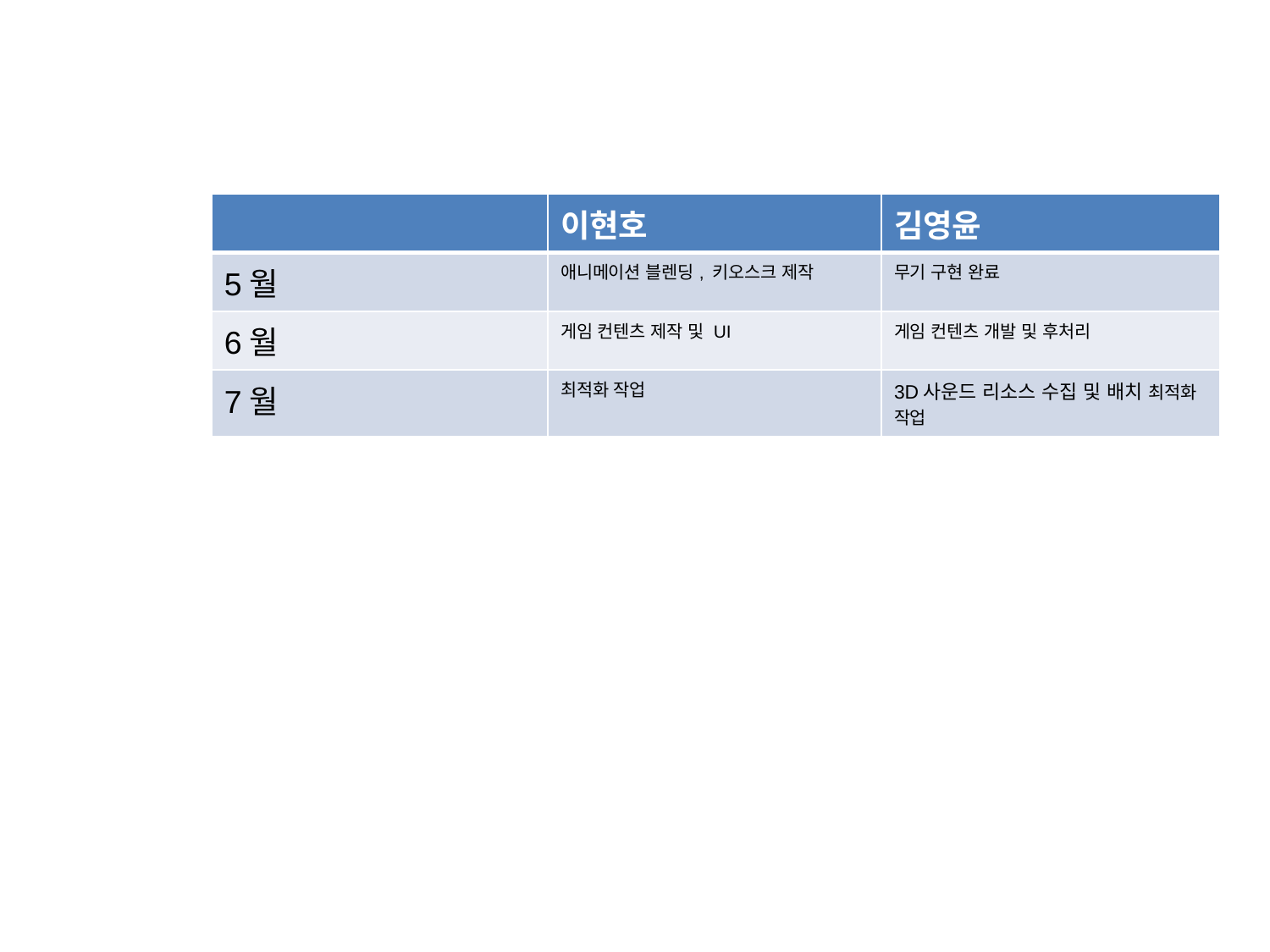

|  | 이현호 | 김영윤 |
| --- | --- | --- |
| 5월 | 애니메이션 블렌딩, 키오스크 제작 | 무기 구현 완료 |
| 6월 | 게임 컨텐츠 제작 및 UI | 게임 컨텐츠 개발 및 후처리 |
| 7월 | 최적화 작업 | 3D사운드 리소스 수집 및 배치 최적화 작업 |